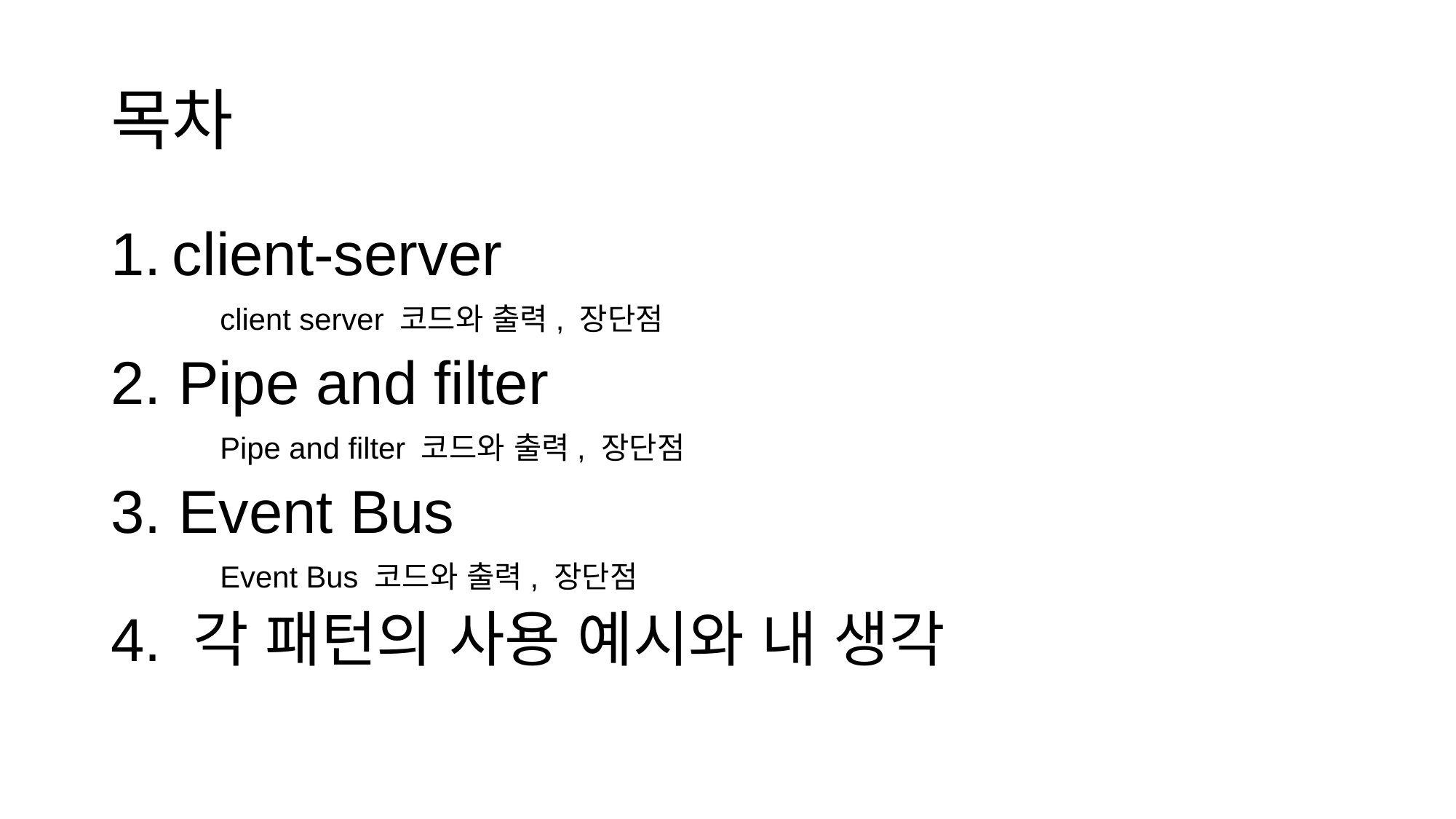

# 목차
client-server
 	client server 코드와 출력, 장단점
2. Pipe and filter
	Pipe and filter 코드와 출력, 장단점
3. Event Bus
	Event Bus 코드와 출력, 장단점
4. 각 패턴의 사용 예시와 내 생각